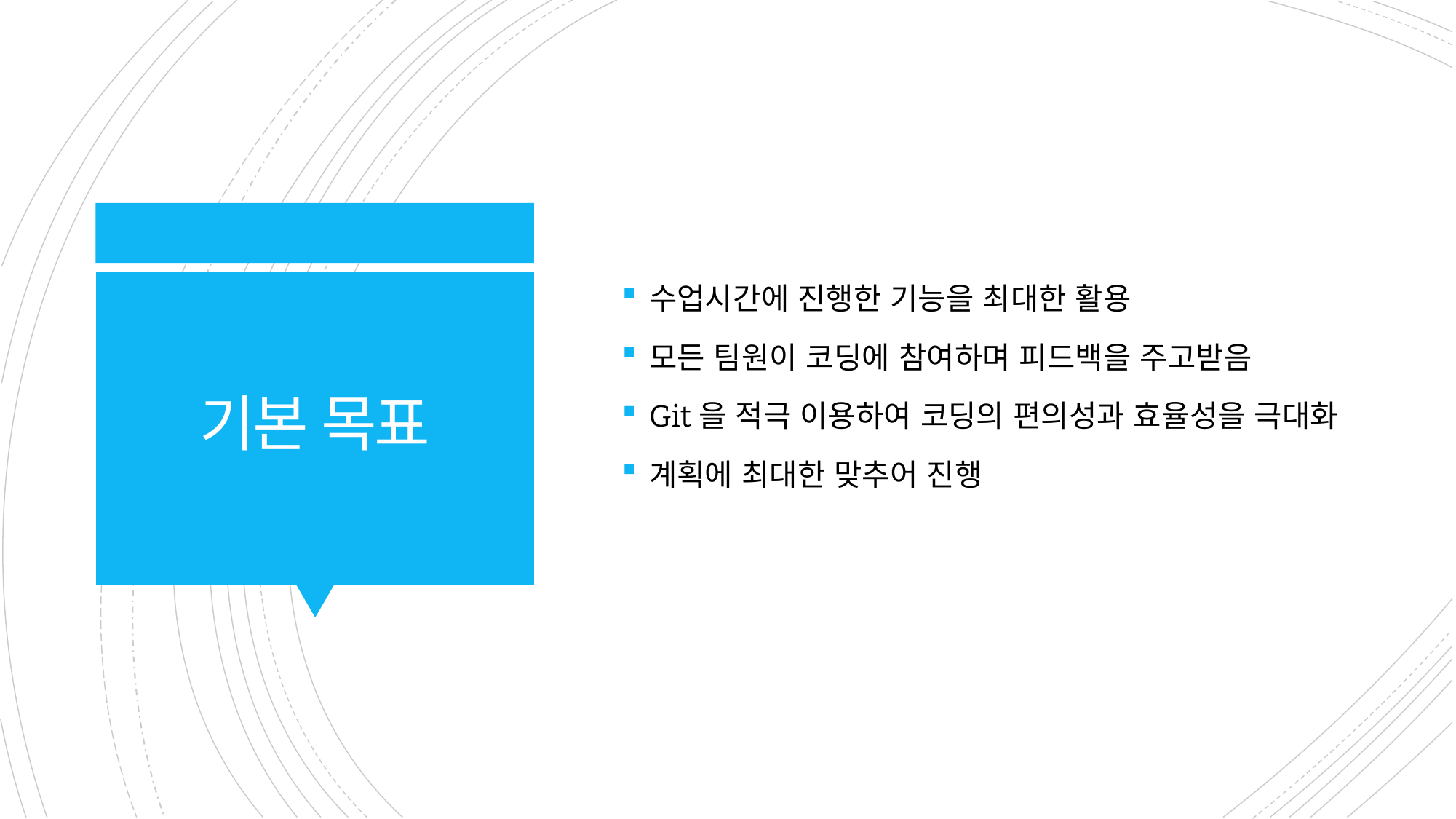

수업시간에 진행한 기능을 최대한 활용
모든 팀원이 코딩에 참여하며 피드백을 주고받음
Git을 적극 이용하여 코딩의 편의성과 효율성을 극대화
계획에 최대한 맞추어 진행

# 기본 목표